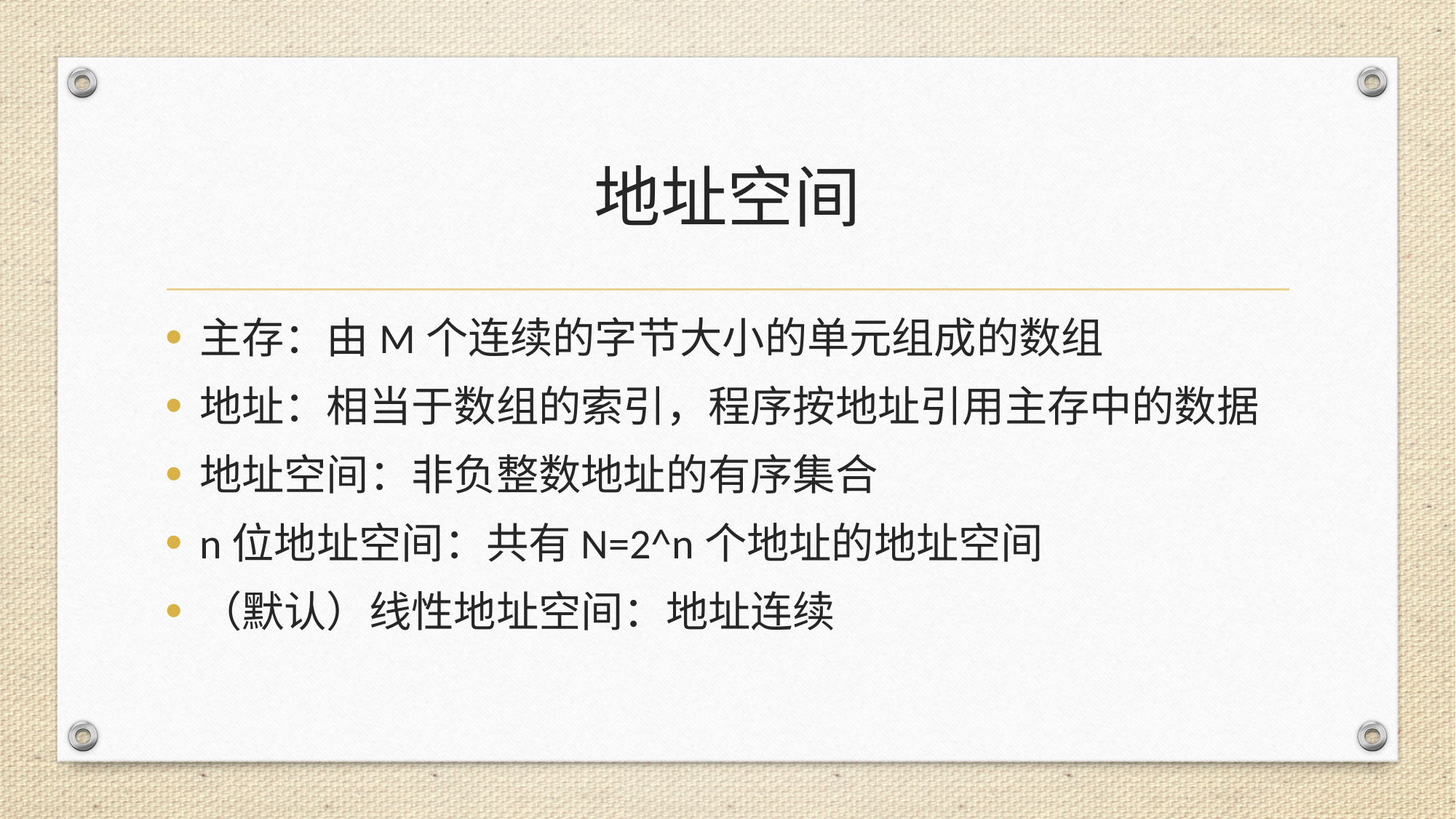

# 地址空间
主存：由M个连续的字节大小的单元组成的数组
地址：相当于数组的索引，程序按地址引用主存中的数据
地址空间：非负整数地址的有序集合
n位地址空间：共有N=2^n个地址的地址空间
（默认）线性地址空间：地址连续